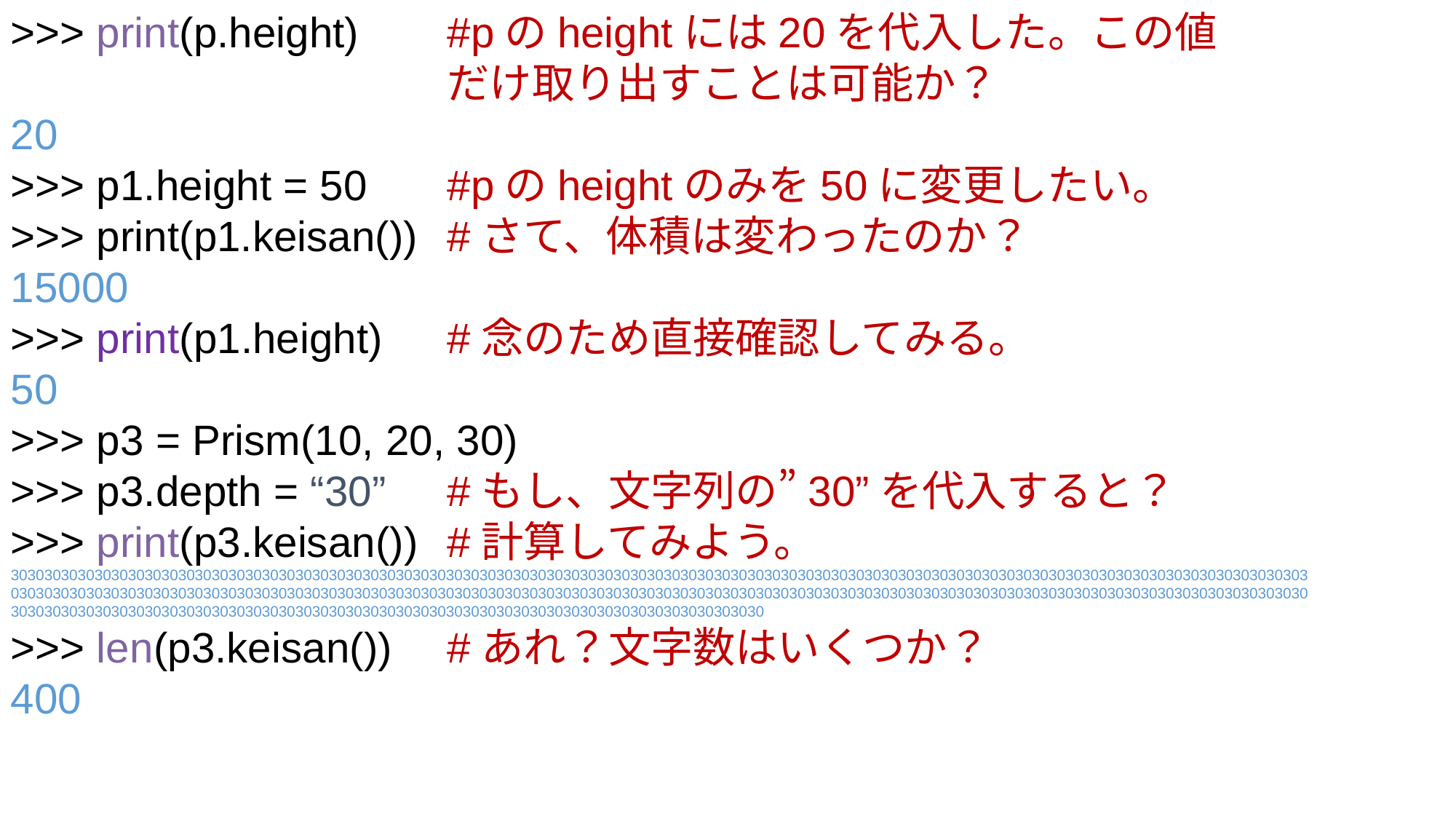

>>> print(p.height)	#pのheightには20を代入した。この値				だけ取り出すことは可能か？
20
>>> p1.height = 50	#pのheightのみを50に変更したい。
>>> print(p1.keisan())	#さて、体積は変わったのか？
15000
>>> print(p1.height)	#念のため直接確認してみる。
50
>>> p3 = Prism(10, 20, 30)
>>> p3.depth = “30”	#もし、文字列の”30”を代入すると？
>>> print(p3.keisan())	#計算してみよう。
3030303030303030303030303030303030303030303030303030303030303030303030303030303030303030303030303030303030303030303030303030303030303030303030303030303030303030303030303030303030303030303030303030303030303030303030303030303030303030303030303030303030303030303030303030303030303030303030303030303030303030303030303030303030303030303030303030303030303030303030303030303030303030303030303030303030303030
>>> len(p3.keisan())	#あれ？文字数はいくつか？
400